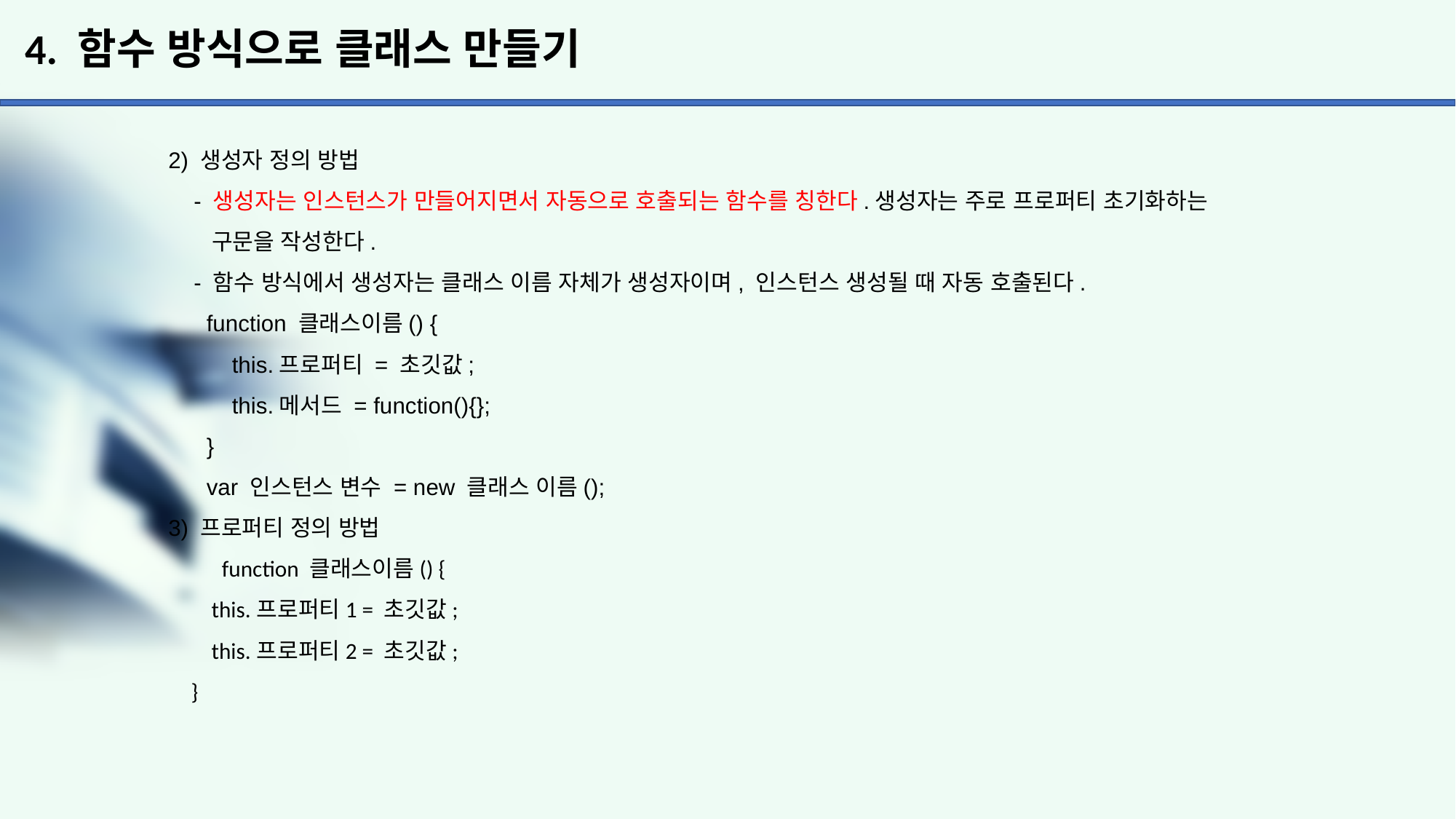

# 4. 함수 방식으로 클래스 만들기
      2) 생성자 정의 방법
          - 생성자는 인스턴스가 만들어지면서 자동으로 호출되는 함수를 칭한다.생성자는 주로 프로퍼티 초기화하는
            구문을 작성한다.
          - 함수 방식에서 생성자는 클래스 이름 자체가 생성자이며, 인스턴스 생성될 때 자동 호출된다.
            function 클래스이름() {
                this.프로퍼티 = 초깃값;
                this.메서드 = function(){};
            }
            var 인스턴스 변수 = new 클래스 이름();
      3) 프로퍼티 정의 방법
                  function 클래스이름() {
                this.프로퍼티1 = 초깃값;
                this.프로퍼티2 = 초깃값;
            }